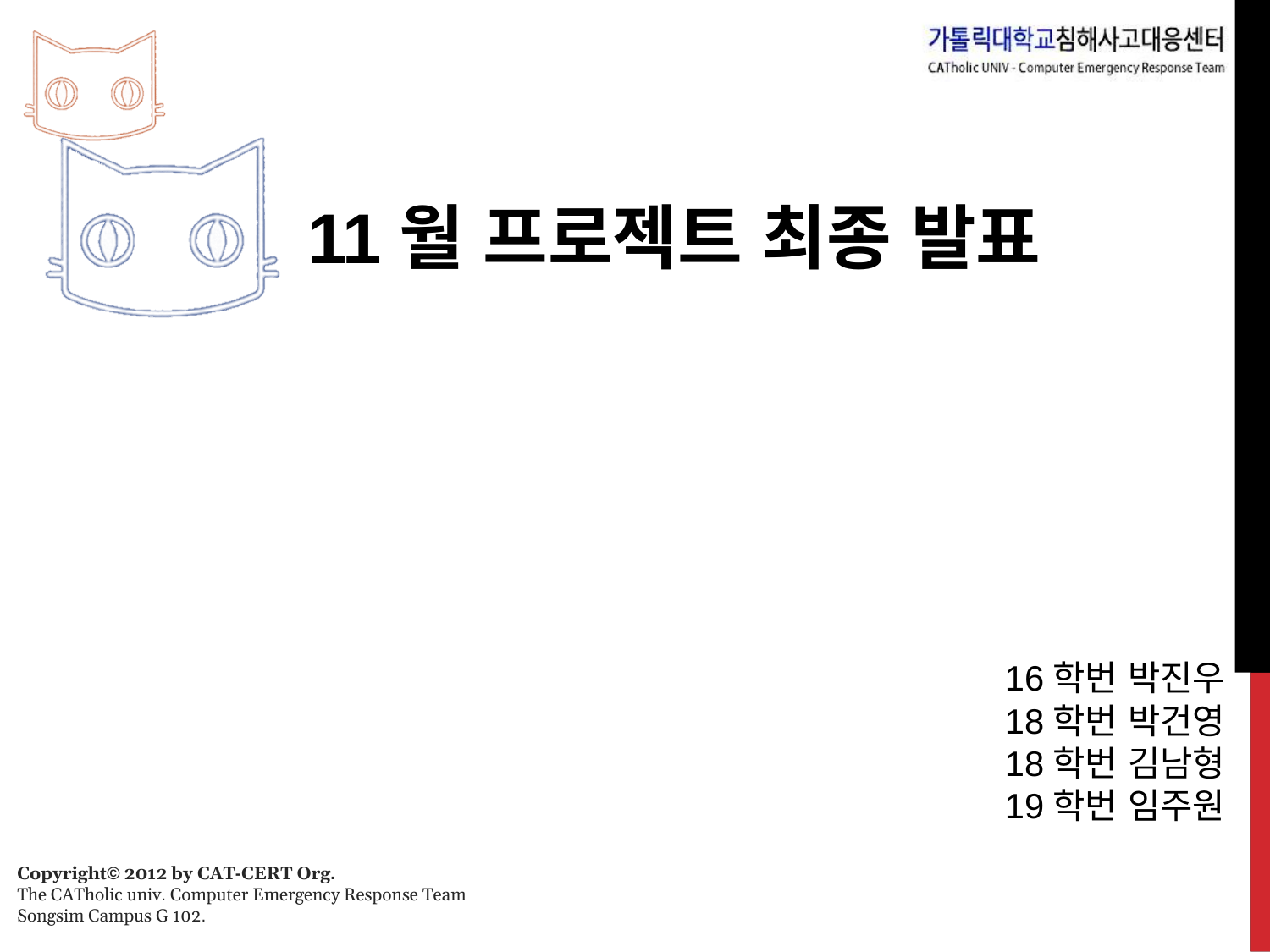

11월 프로젝트 최종 발표
16학번 박진우
18학번 박건영
18학번 김남형
19학번 임주원